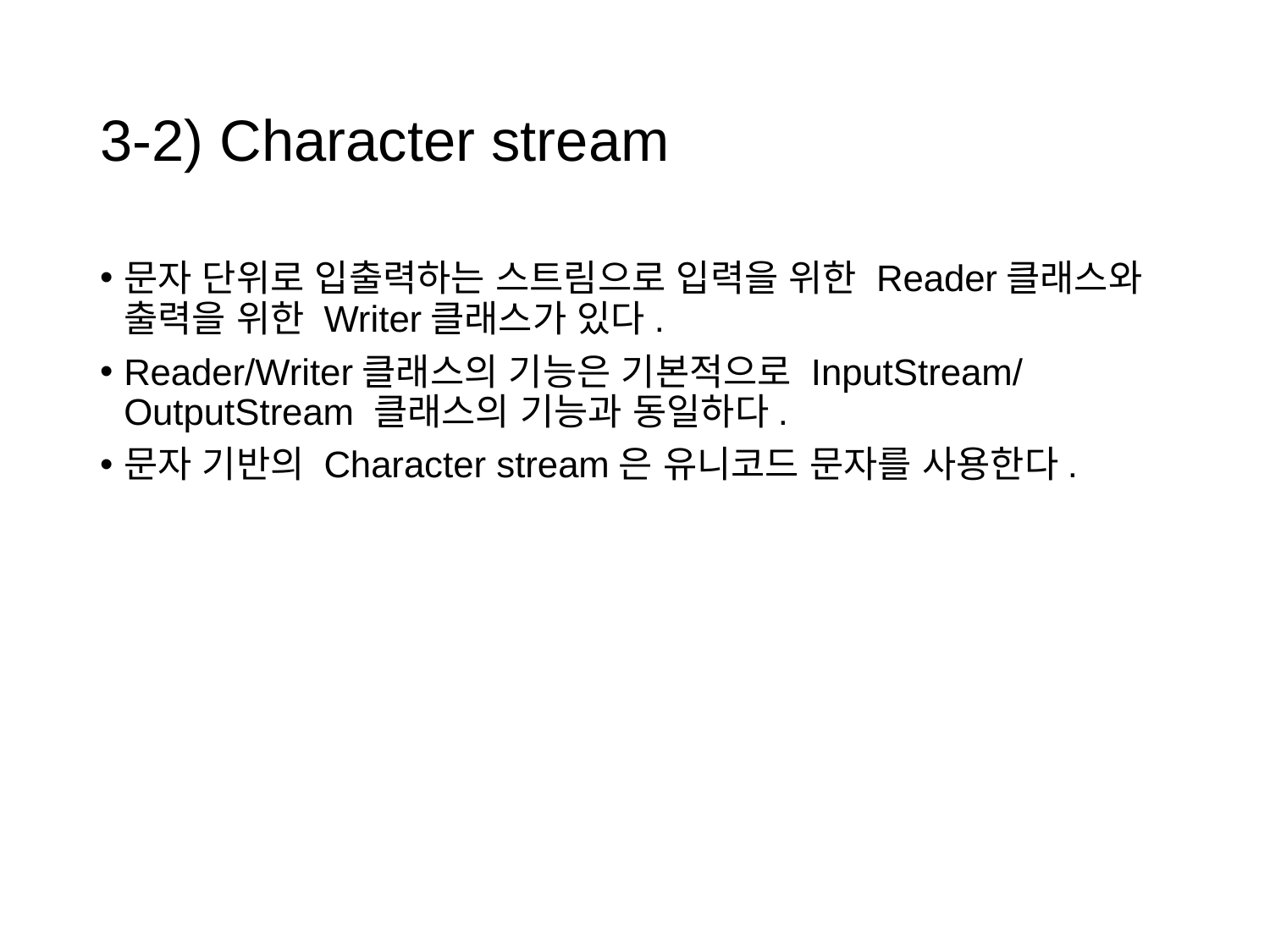

# 3-2) Character stream
문자 단위로 입출력하는 스트림으로 입력을 위한 Reader클래스와 출력을 위한 Writer클래스가 있다.
Reader/Writer클래스의 기능은 기본적으로 InputStream/OutputStream 클래스의 기능과 동일하다.
문자 기반의 Character stream은 유니코드 문자를 사용한다.